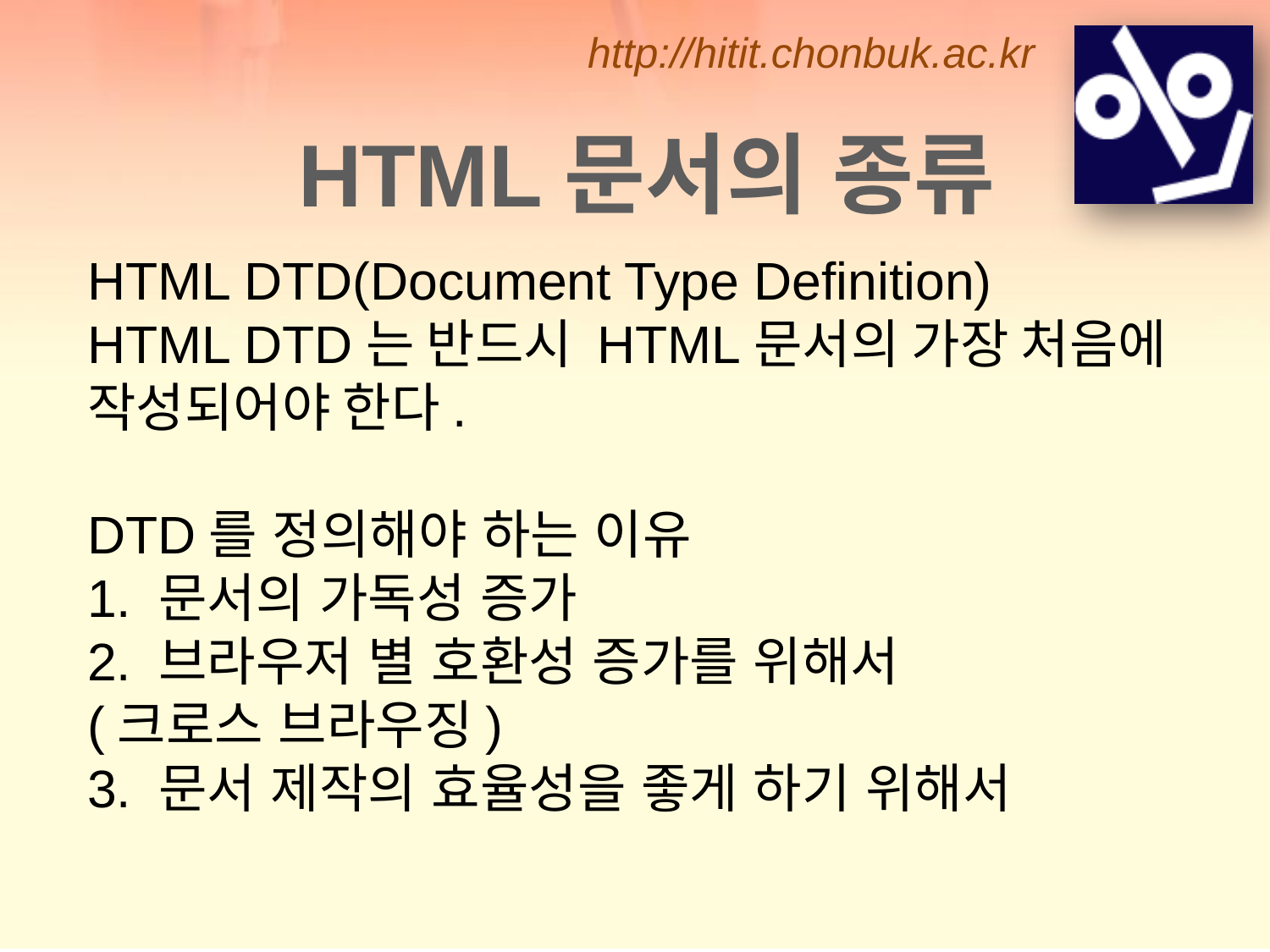

HTML문서의 종류
HTML DTD(Document Type Definition)
HTML DTD는 반드시 HTML문서의 가장 처음에 작성되어야 한다.

DTD를 정의해야 하는 이유
1. 문서의 가독성 증가
2. 브라우저 별 호환성 증가를 위해서
(크로스 브라우징)
3. 문서 제작의 효율성을 좋게 하기 위해서